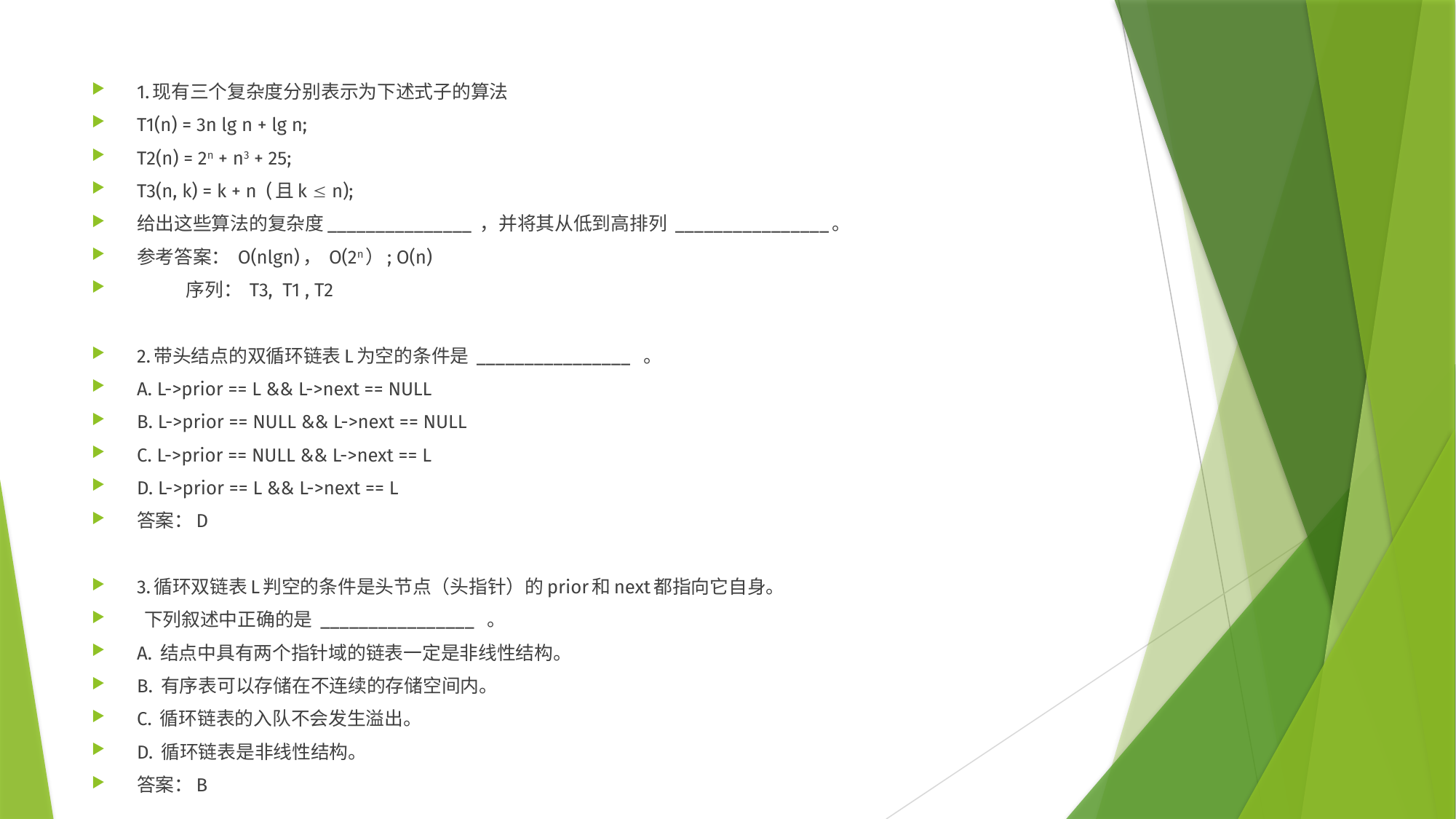

1.现有三个复杂度分别表示为下述式子的算法
T1(n) = 3n lg n + lg n;
T2(n) = 2n + n3 + 25;
T3(n, k) = k + n  (且k ≤ n);
给出这些算法的复杂度_______________ ，并将其从低到高排列 ________________。
参考答案： O(nlgn)， O(2n）; O(n)
           序列： T3,  T1 , T2

2.带头结点的双循环链表L为空的条件是 ________________  。
A. L->prior == L && L->next == NULL
B. L->prior == NULL && L->next == NULL
C. L->prior == NULL && L->next == L
D. L->prior == L && L->next == L
答案：D

3.循环双链表L判空的条件是头节点（头指针）的prior和next都指向它自身。
 下列叙述中正确的是 ________________  。
A. 结点中具有两个指针域的链表一定是非线性结构。
B. 有序表可以存储在不连续的存储空间内。
C. 循环链表的入队不会发生溢出。
D. 循环链表是非线性结构。
答案：B